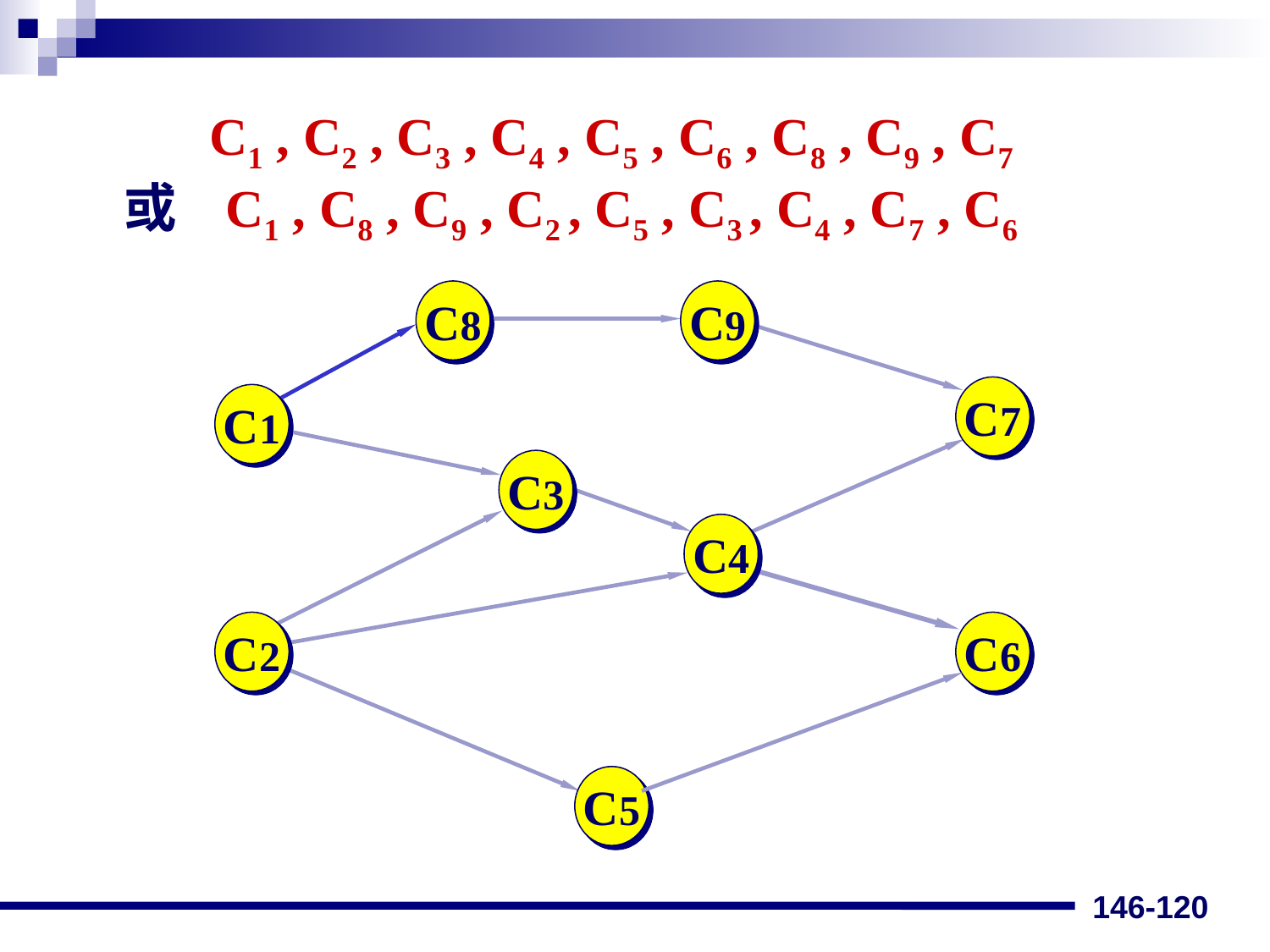

C1 , C2 , C3 , C4 , C5 , C6 , C8 , C9 , C7
或   C1 , C8 , C9 , C2 , C5 , C3 , C4 , C7 , C6
C8
C9

C7
C1

C3

C4

C2
C6

C5
146-120